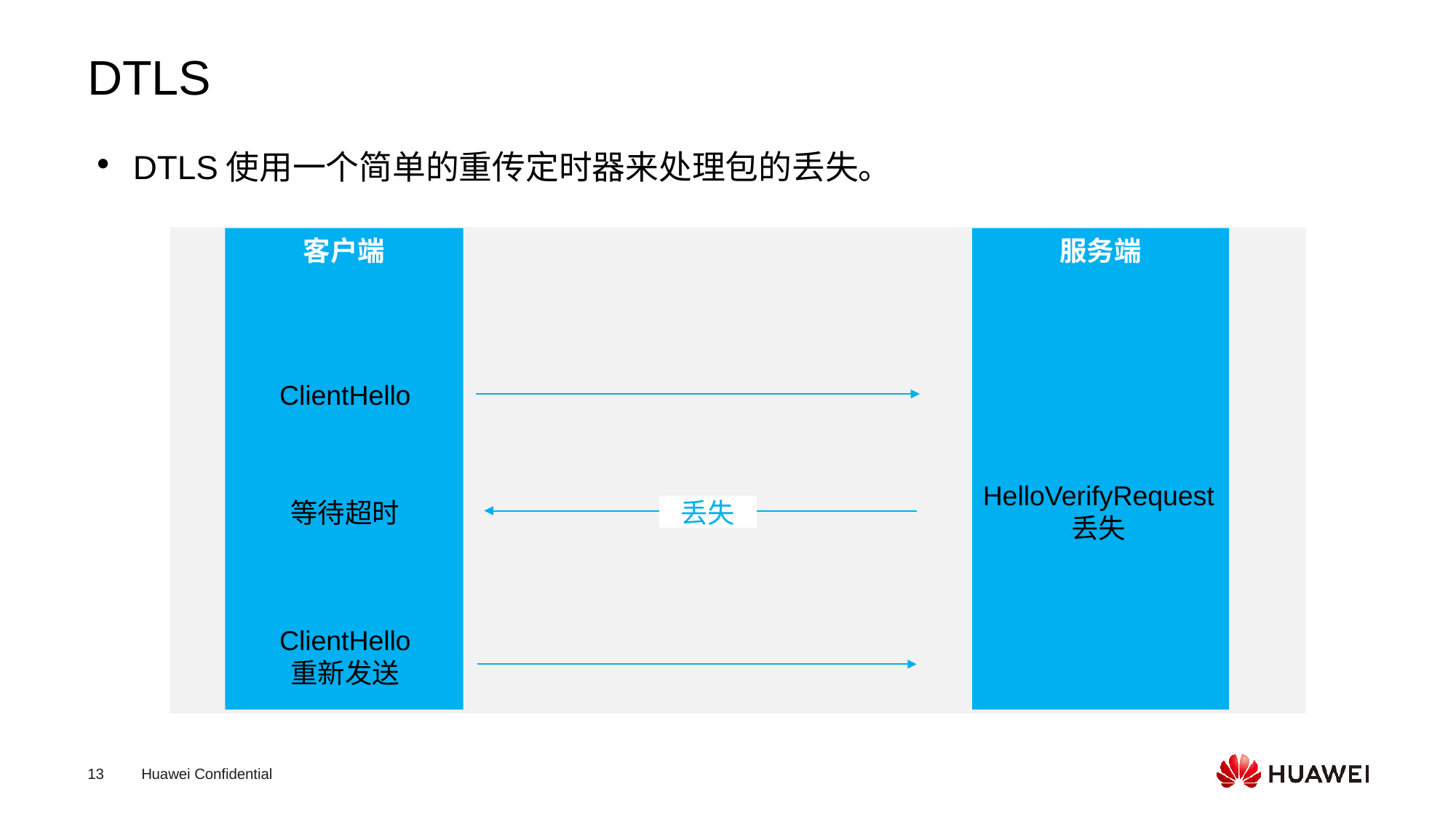

# DTLS
DTLS使用一个简单的重传定时器来处理包的丢失。

客户端
服务端
ClientHello
HelloVerifyRequest
丢失
等待超时
丢失
ClientHello
重新发送